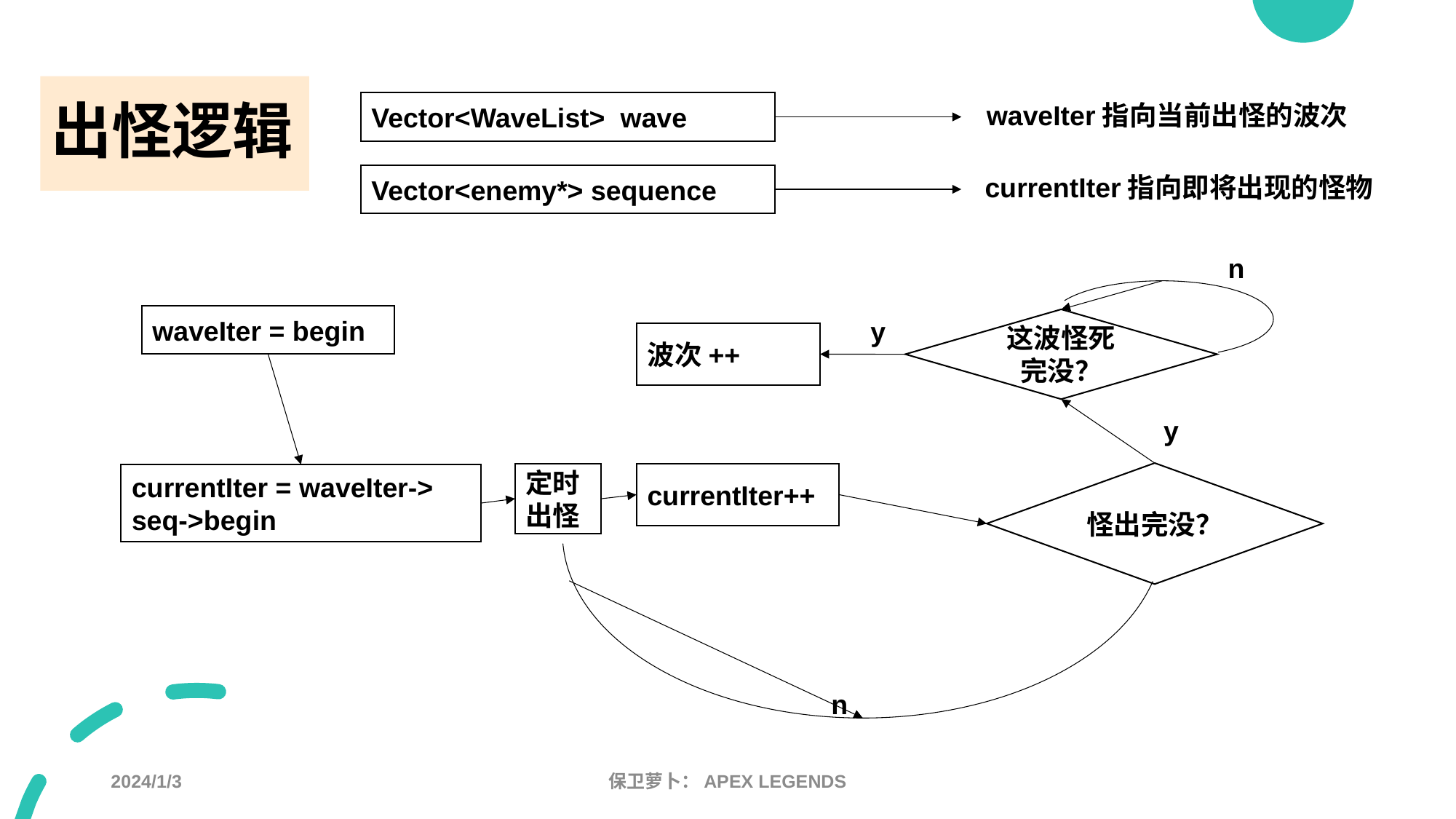

# 出怪逻辑
Vector<WaveList>  wave
waveIter指向当前出怪的波次
Vector<enemy*> sequence
currentIter指向即将出现的怪物
n

waveIter = begin
y
这波怪死完没？
波次++

y
怪出完没？
定时出怪
currentIter++
currentIter = waveIter->
seq->begin
n
2024/1/3
保卫萝卜：APEX LEGENDS